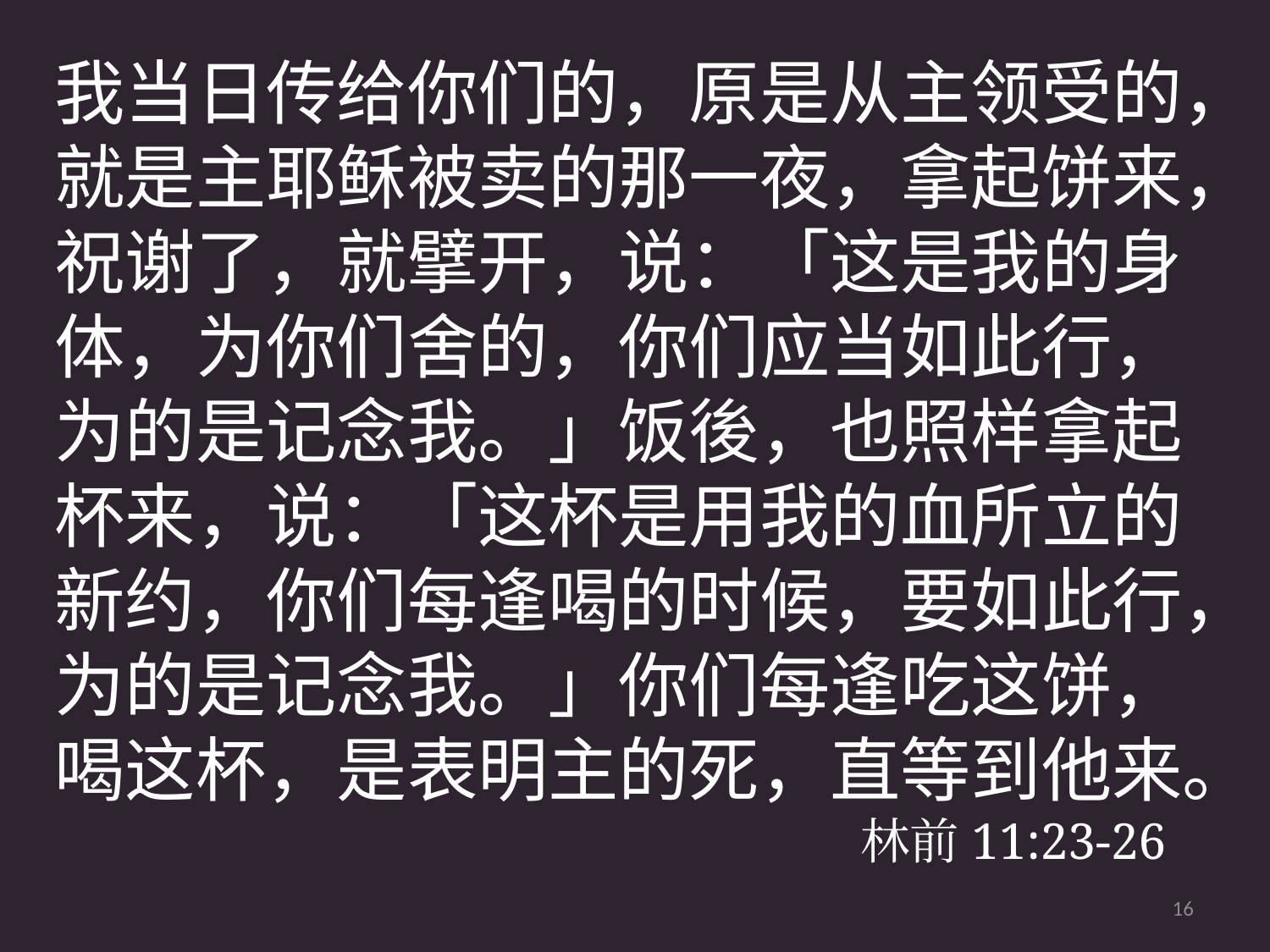

我当日传给你们的，原是从主领受的，就是主耶稣被卖的那一夜，拿起饼来，祝谢了，就擘开，说：「这是我的身体，为你们舍的，你们应当如此行，为的是记念我。」饭後，也照样拿起杯来，说：「这杯是用我的血所立的新约，你们每逢喝的时候，要如此行，为的是记念我。」你们每逢吃这饼，喝这杯，是表明主的死，直等到他来。						    林前11:23-26
16